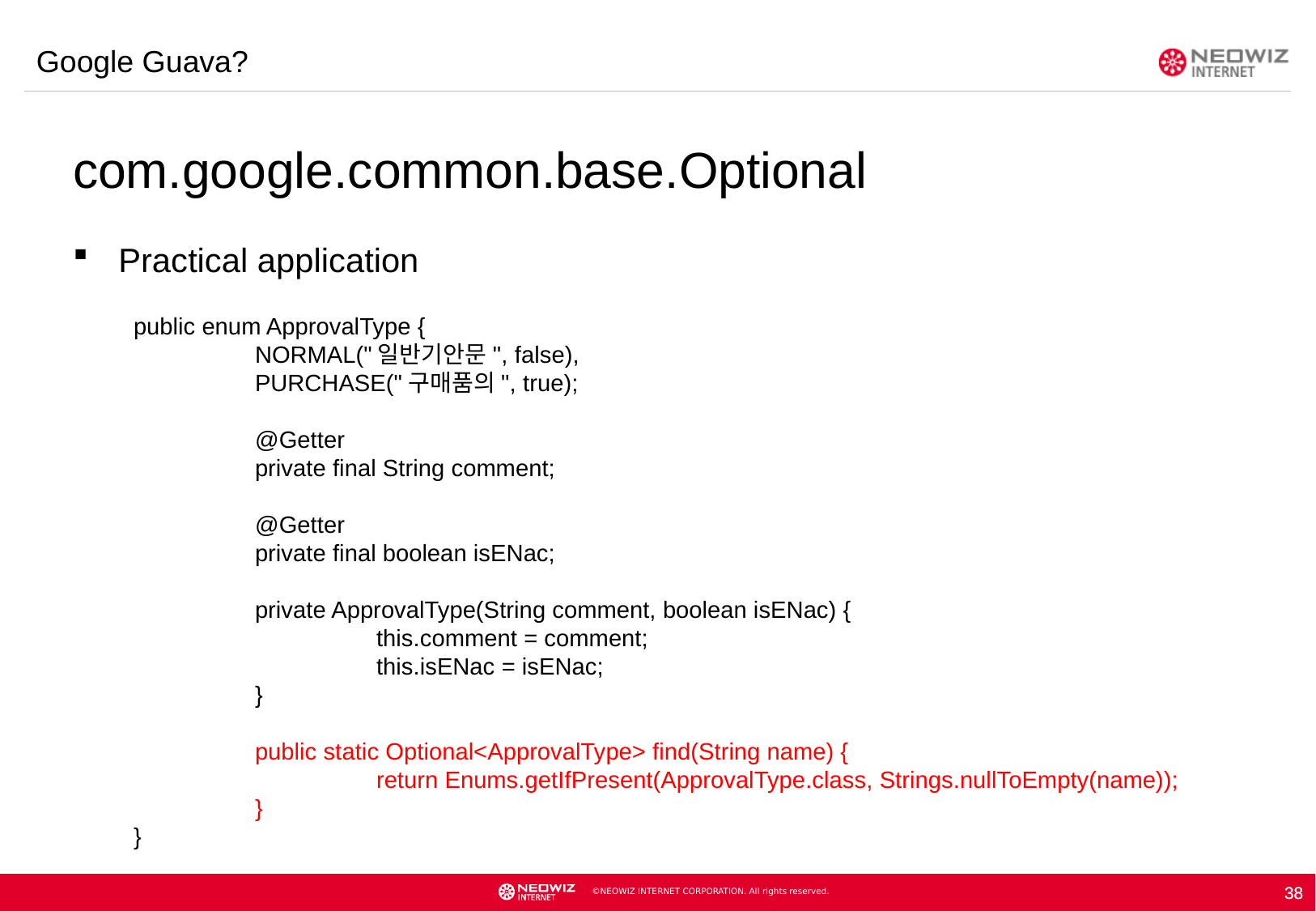

Google Guava?

com.google.common.base.Optional

Practical application

	public enum ApprovalType {
		NORMAL("일반기안문", false),
		PURCHASE("구매품의", true);

	@Getter
	private final String comment;

	@Getter
	private final boolean isENac;

	private ApprovalType(String comment, boolean isENac) {
		this.comment = comment;
		this.isENac = isENac;
	}

	public static Optional<ApprovalType> find(String name) {
		return Enums.getIfPresent(ApprovalType.class, Strings.nullToEmpty(name));
	}
}

38
38